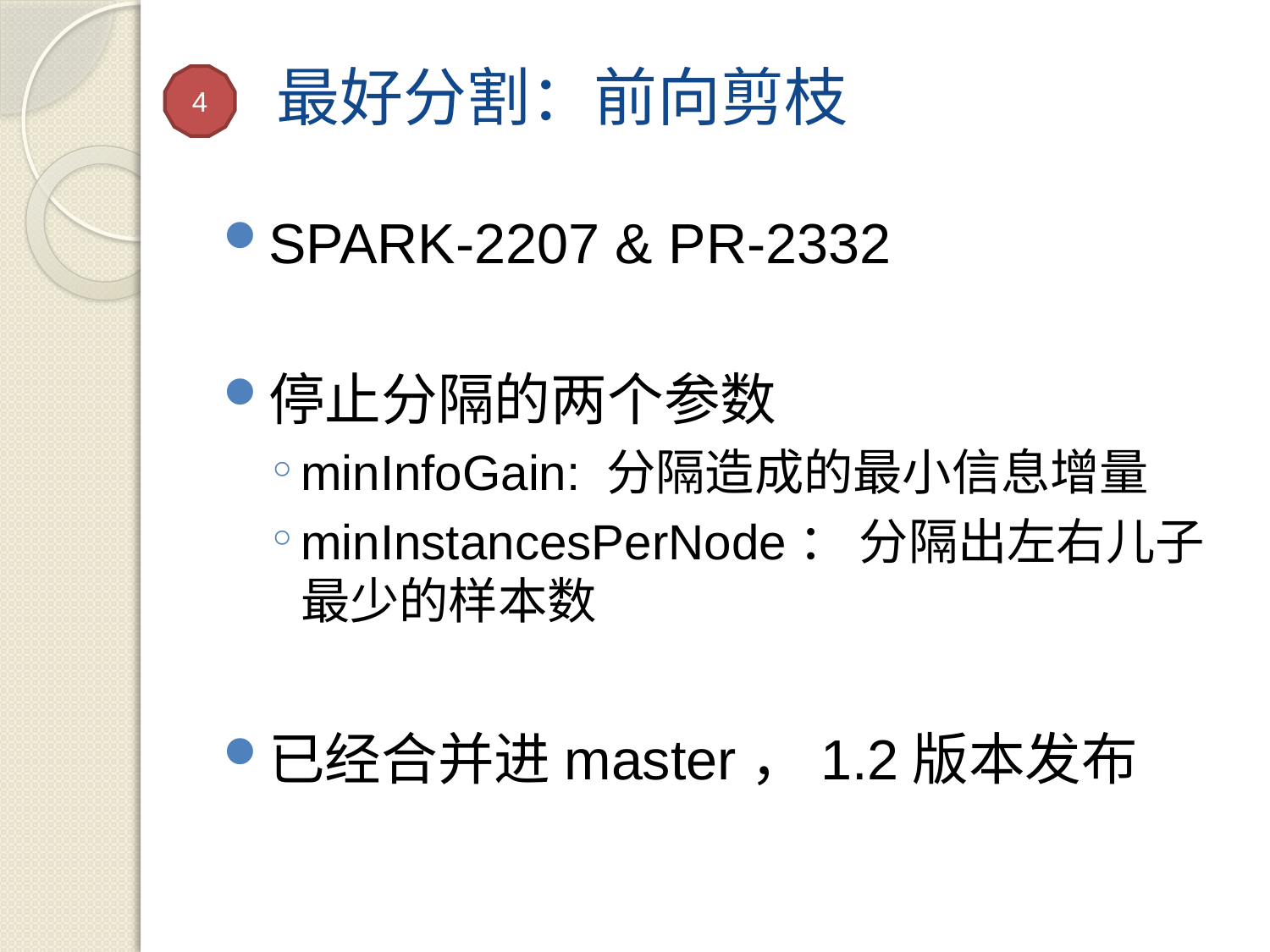

# 最好分割：前向剪枝
4
SPARK-2207 & PR-2332

停止分隔的两个参数
minInfoGain: 分隔造成的最小信息增量
minInstancesPerNode： 分隔出左右儿子最少的样本数

已经合并进master，1.2版本发布